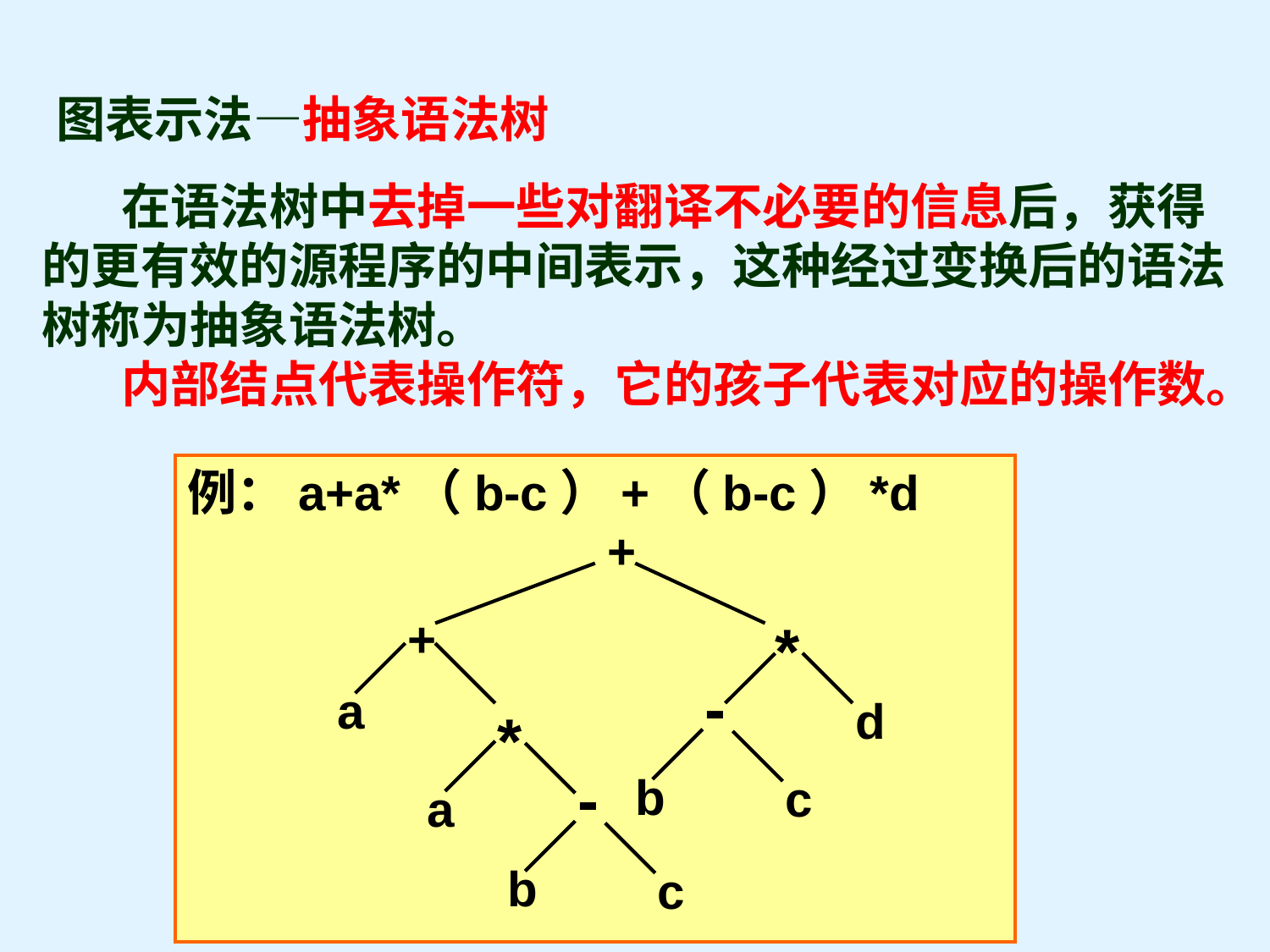

图表示法—抽象语法树
      在语法树中去掉一些对翻译不必要的信息后，获得
的更有效的源程序的中间表示，这种经过变换后的语法
树称为抽象语法树。
      内部结点代表操作符，它的孩子代表对应的操作数。
例：a+a*（b-c）+（b-c）*d

+

+
*

-
a
d
*

-
b
c
a

b
c